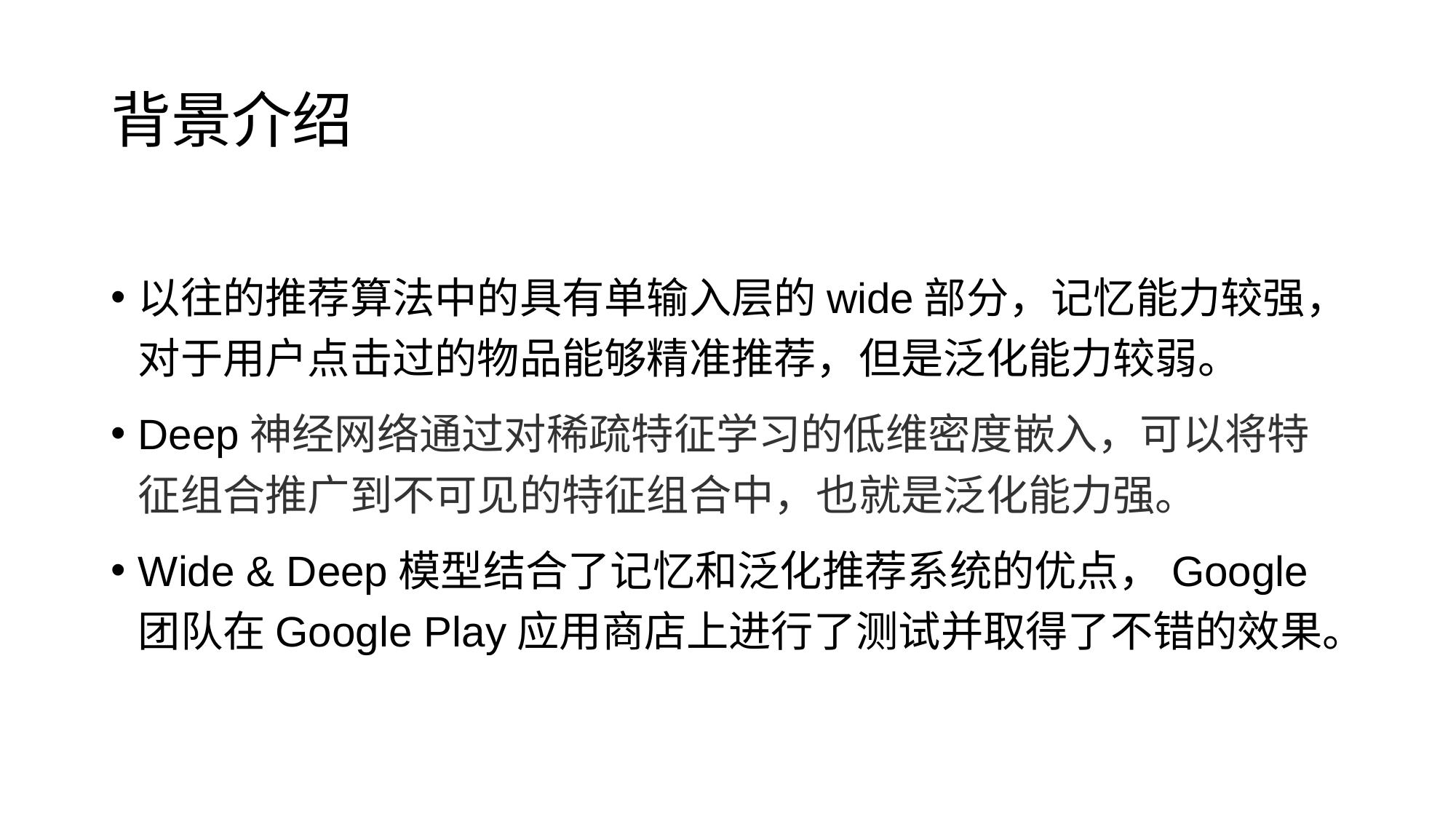

# 背景介绍
以往的推荐算法中的具有单输入层的wide部分，记忆能力较强，对于用户点击过的物品能够精准推荐，但是泛化能力较弱。
Deep神经网络通过对稀疏特征学习的低维密度嵌入，可以将特征组合推广到不可见的特征组合中，也就是泛化能力强。
Wide & Deep模型结合了记忆和泛化推荐系统的优点，Google团队在Google Play应用商店上进行了测试并取得了不错的效果。